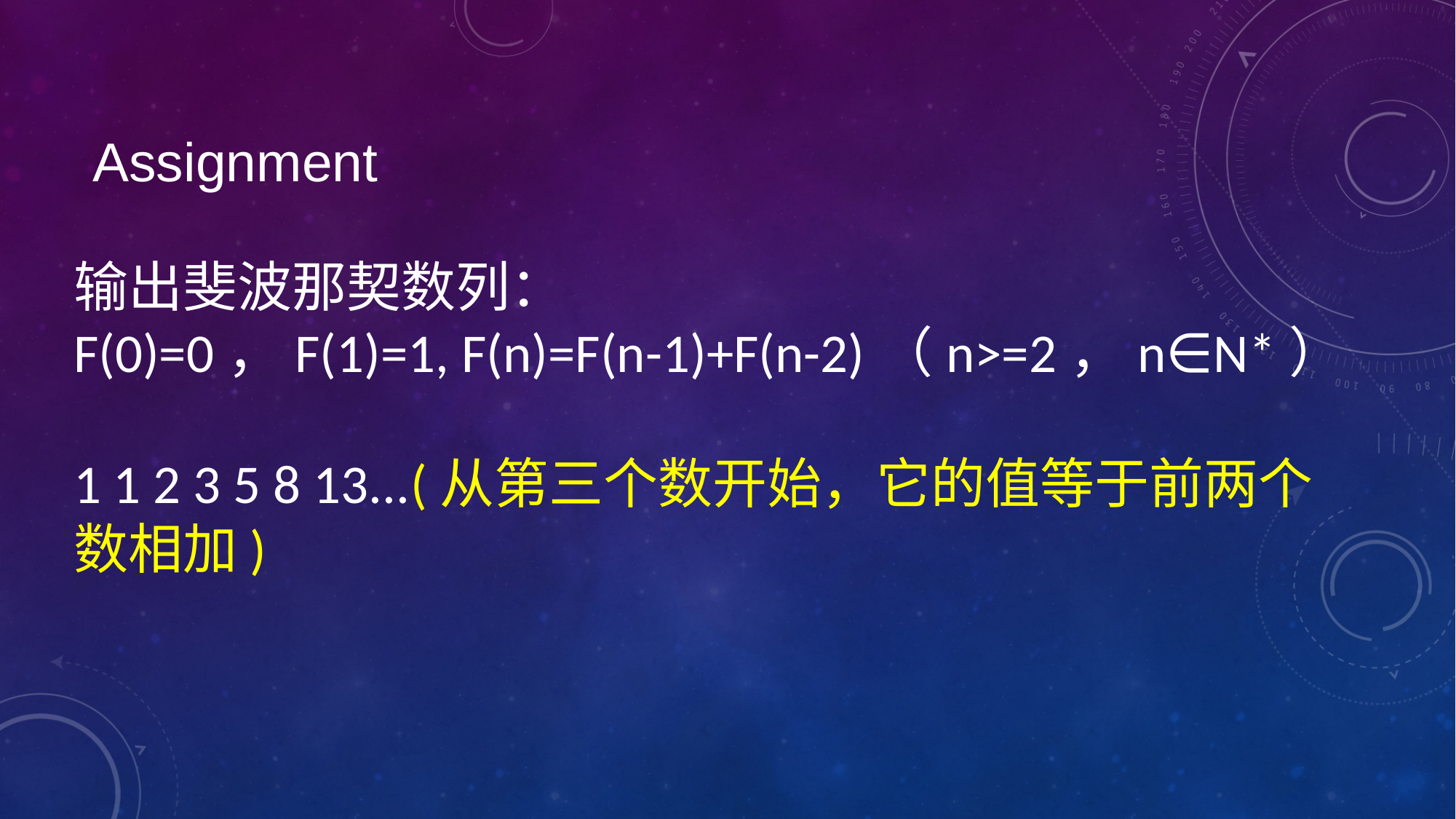

# Assignment
输出斐波那契数列：
F(0)=0，F(1)=1, F(n)=F(n-1)+F(n-2)（n>=2，n∈N*）

1 1 2 3 5 8 13...(从第三个数开始，它的值等于前两个数相加)